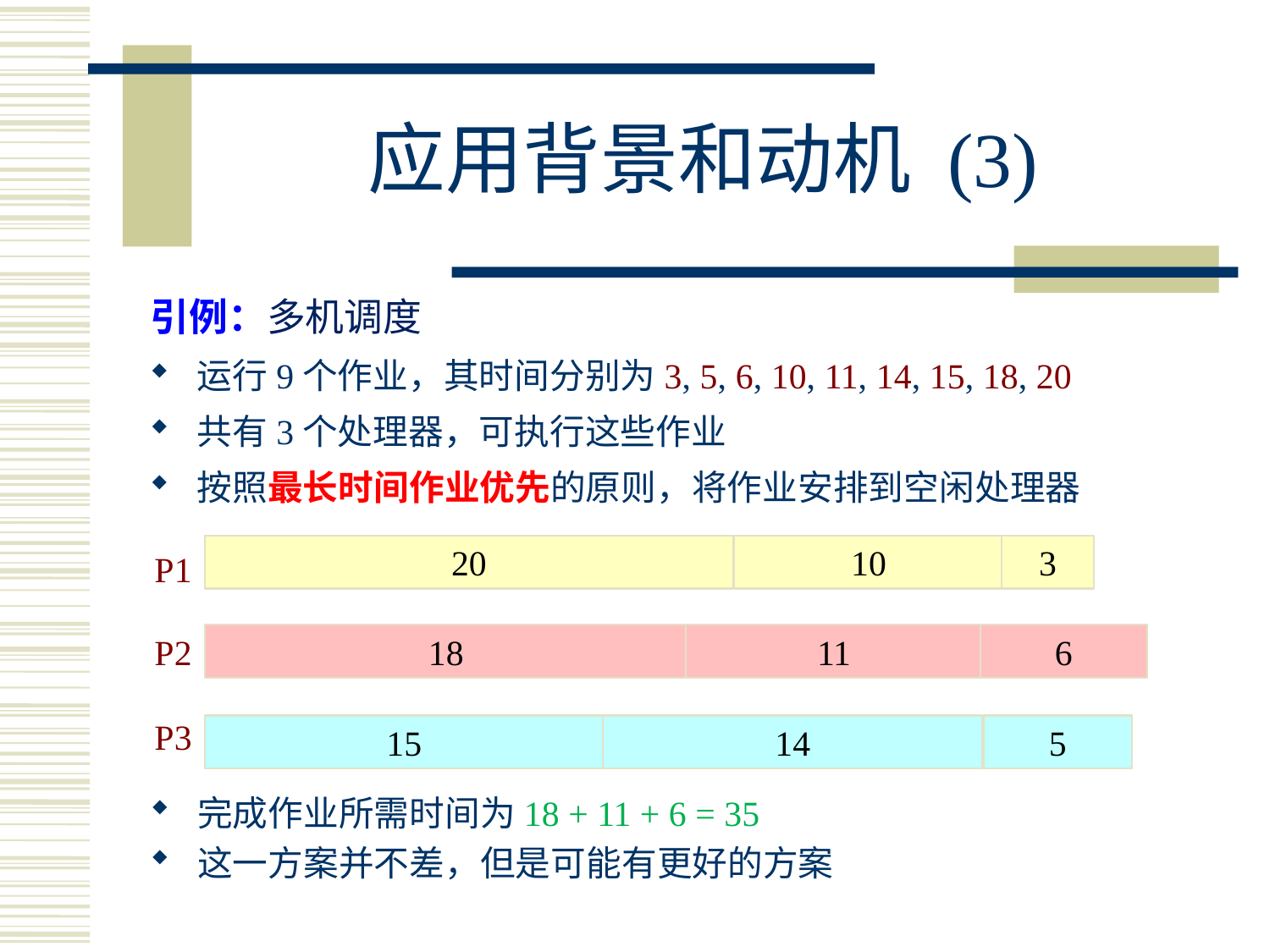

# 应用背景和动机 (3)
引例：多机调度
运行9个作业，其时间分别为3, 5, 6, 10, 11, 14, 15, 18, 20
共有3个处理器，可执行这些作业
按照最长时间作业优先的原则，将作业安排到空闲处理器
P1
P2

P3

20

10

3

18

11

6

15

14

5
完成作业所需时间为18 + 11 + 6 = 35
这一方案并不差，但是可能有更好的方案